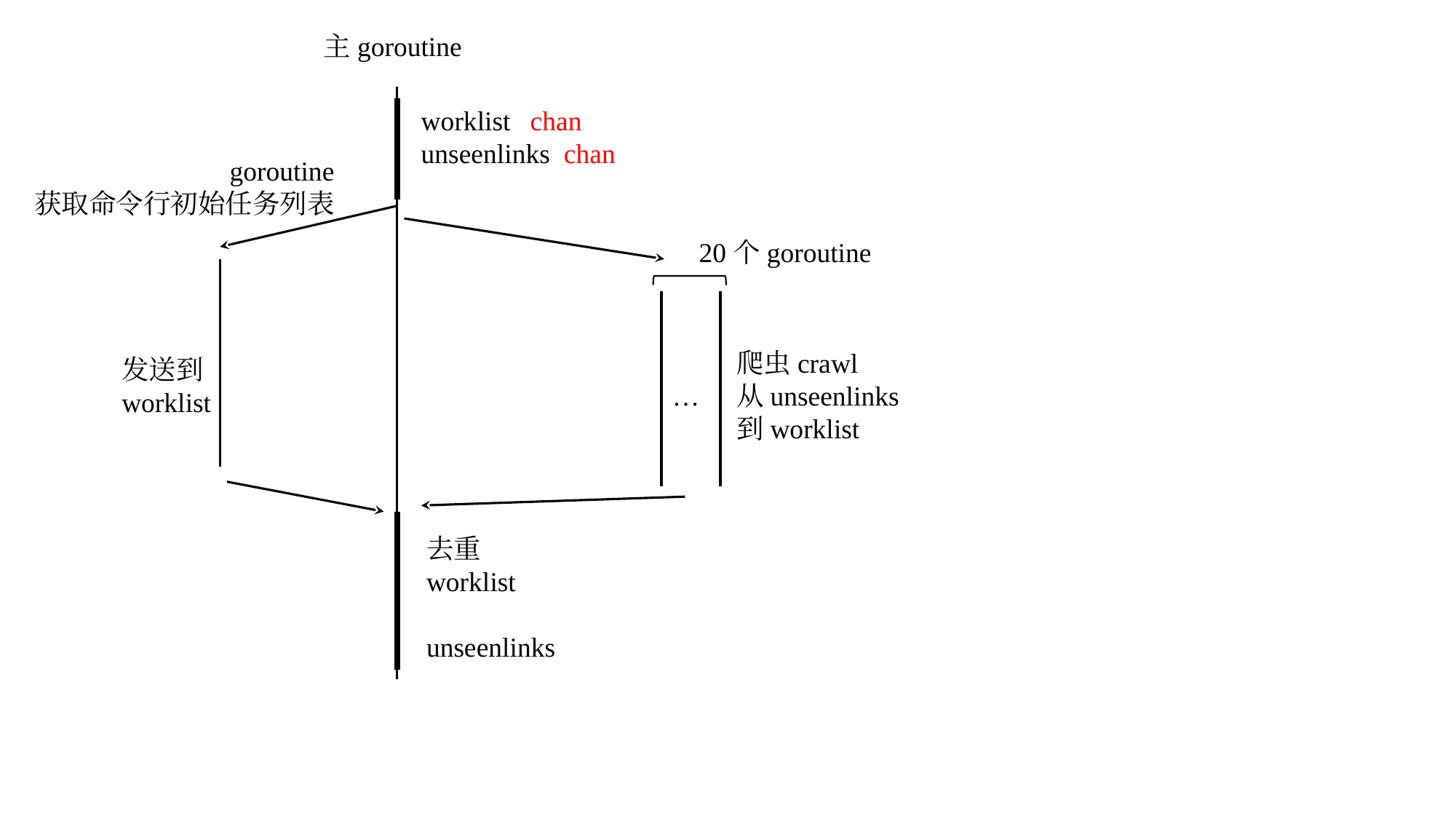

主goroutine
worklist	chan
unseenlinks  chan
goroutine
获取命令行初始任务列表
20个goroutine

爬虫crawl
从unseenlinks到worklist
发送到
worklist
…
去重
worklist

unseenlinks